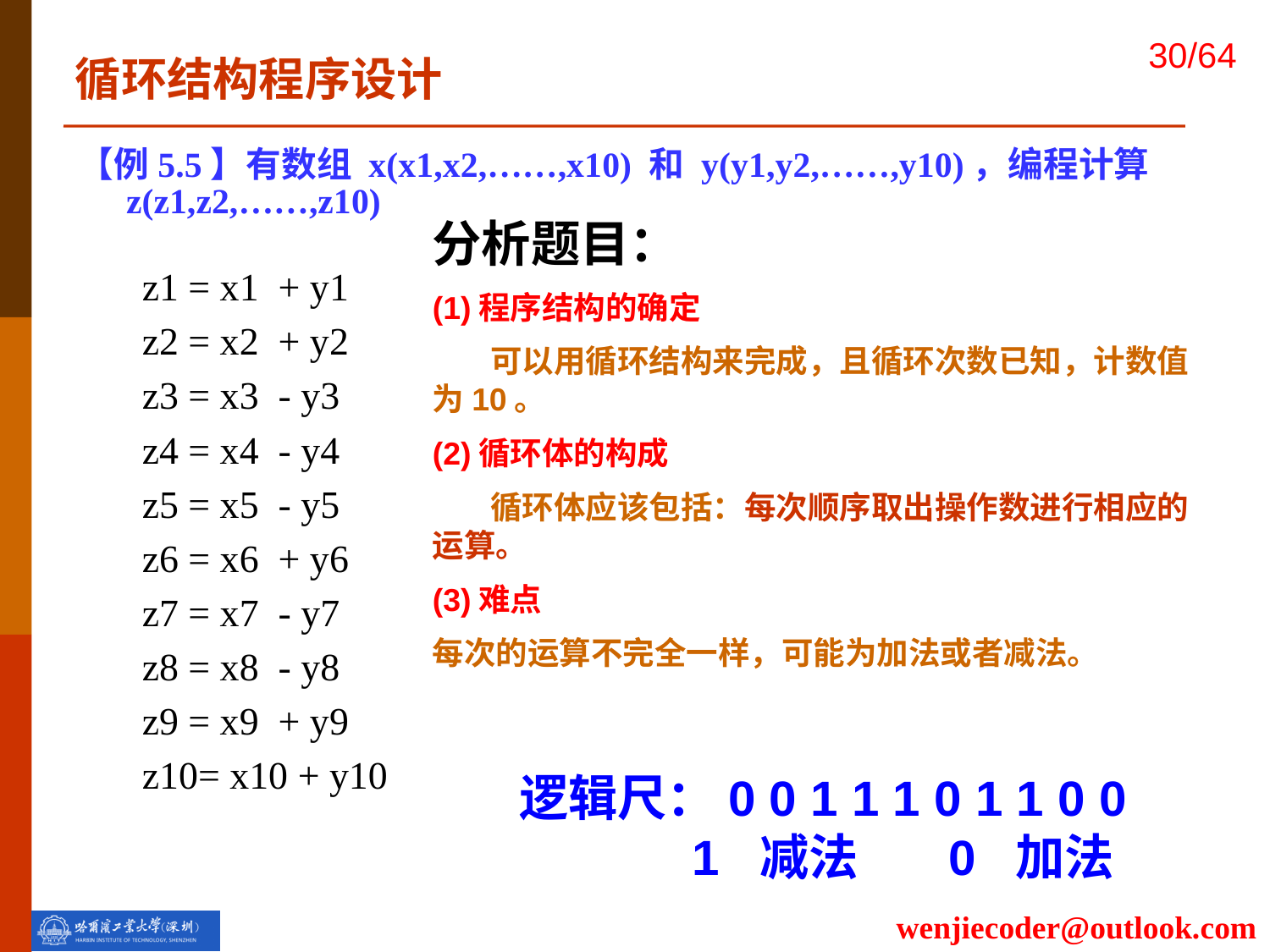

循环结构程序设计
【例5.5】有数组 x(x1,x2,……,x10) 和 y(y1,y2,……,y10)，编程计算 z(z1,z2,……,z10)

z1 = x1  + y1
z2 = x2  + y2
z3 = x3  - y3
z4 = x4  - y4
z5 = x5  - y5
z6 = x6  + y6
z7 = x7  - y7
z8 = x8  - y8
z9 = x9  + y9
z10= x10 + y10
分析题目：
(1)程序结构的确定
       可以用循环结构来完成，且循环次数已知，计数值为10。
(2)循环体的构成
       循环体应该包括：每次顺序取出操作数进行相应的运算。
(3)难点
每次的运算不完全一样，可能为加法或者减法。
逻辑尺：0 0 1 1 1 0 1 1 0 0         1  减法       0  加法